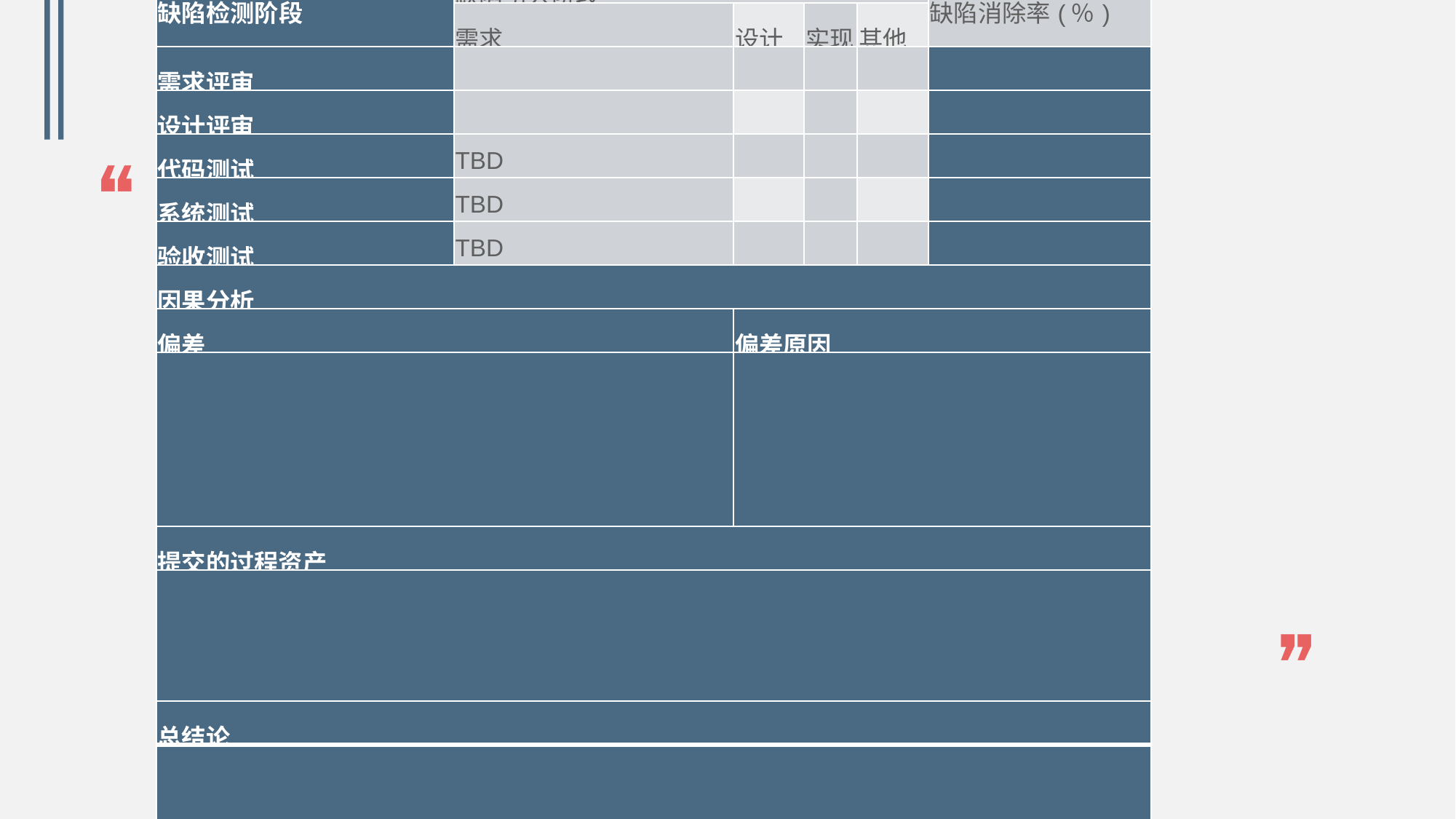

| 2.缺陷消除率 |  |  |  |  |  |
| --- | --- | --- | --- | --- | --- |
| 缺陷检测阶段 | 缺陷引人阶段 |  |  |  | 缺陷消除率(％) |
|  | 需求 | 设计 | 实现 | 其他 |  |
| 需求评审 |  |  |  |  |  |
| 设计评审 |  |  |  |  |  |
| 代码测试 | TBD |  |  |  |  |
| 系统测试 | TBD |  |  |  |  |
| 验收测试 | TBD |  |  |  |  |
| 因果分析 |  |  |  |  |  |
| 偏差 |  | 偏差原因 |  |  |  |
|  |  |  |  |  |  |
| 提交的过程资产 |  |  |  |  |  |
|  |  |  |  |  |  |
| 总结论 |  |  |  |  |  |
|  |  |  |  |  |  |

“
”